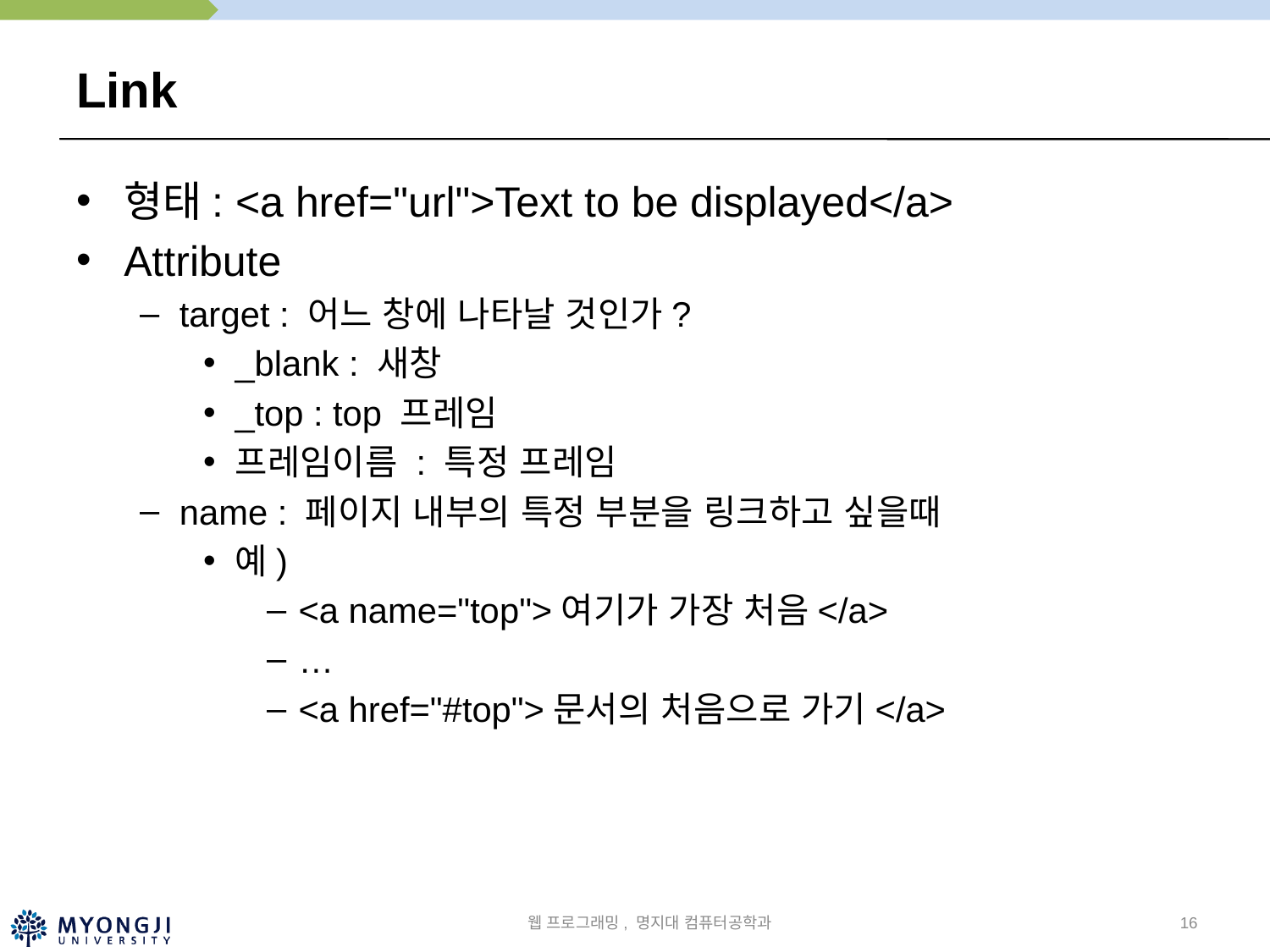

# Link
형태: <a href="url">Text to be displayed</a>
Attribute
target : 어느 창에 나타날 것인가?
_blank : 새창
_top : top 프레임
프레임이름 : 특정 프레임
name : 페이지 내부의 특정 부분을 링크하고 싶을때
예)
<a name="top">여기가 가장 처음</a>
…
<a href="#top">문서의 처음으로 가기</a>
웹 프로그래밍, 명지대 컴퓨터공학과
16